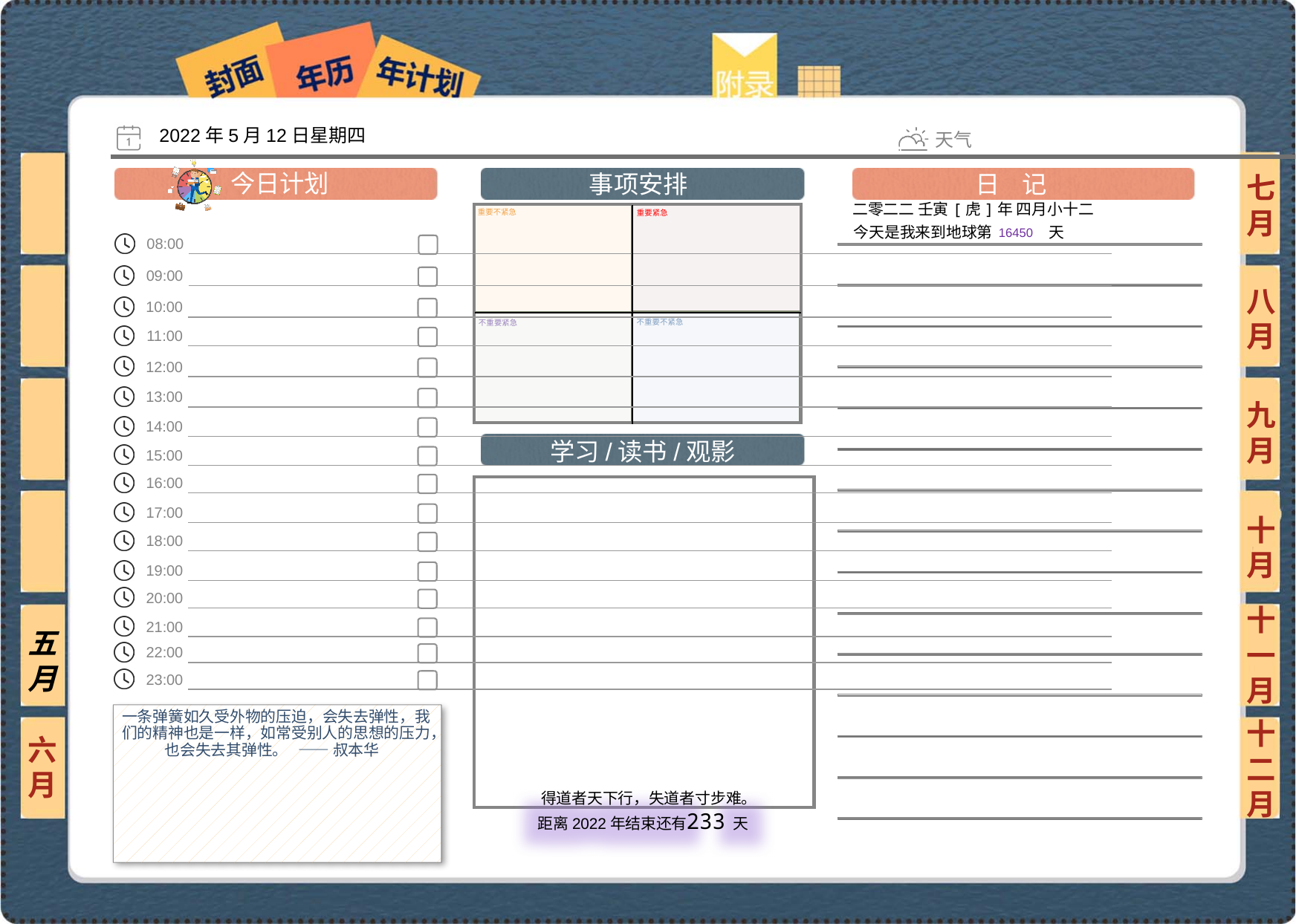

2022年5月12日星期四
七月
二零二二 壬寅[虎]年 四月小十二
16450
八月
九月
十月
十一月
五月
一条弹簧如久受外物的压迫，会失去弹性，我们的精神也是一样，如常受别人的思想的压力，也会失去其弹性。   —— 叔本华

六月
十二月
233
 得道者天下行，失道者寸步难。